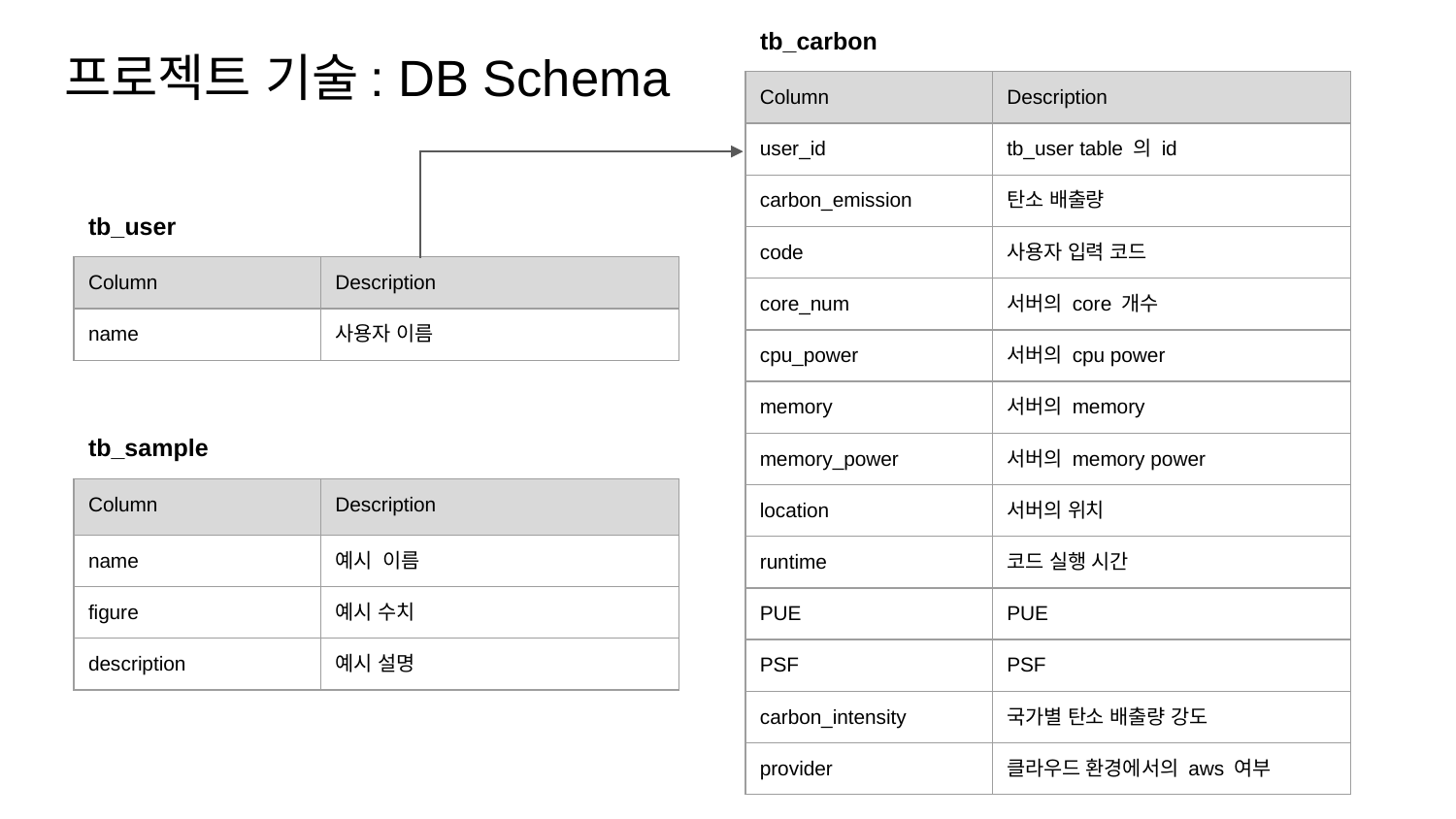

tb_carbon
# 프로젝트 기술: DB Schema
| Column | Description |
| --- | --- |
| user\_id | tb\_user table 의 id |
| carbon\_emission | 탄소 배출량 |
| code | 사용자 입력 코드 |
| core\_num | 서버의 core 개수 |
| cpu\_power | 서버의 cpu power |
| memory | 서버의 memory |
| memory\_power | 서버의 memory power |
| location | 서버의 위치 |
| runtime | 코드 실행 시간 |
| PUE | PUE |
| PSF | PSF |
| carbon\_intensity | 국가별 탄소 배출량 강도 |
| provider | 클라우드 환경에서의 aws 여부 |
tb_user
| Column | Description |
| --- | --- |
| name | 사용자 이름 |
tb_sample
| Column | Description |
| --- | --- |
| name | 예시 이름 |
| figure | 예시 수치 |
| description | 예시 설명 |